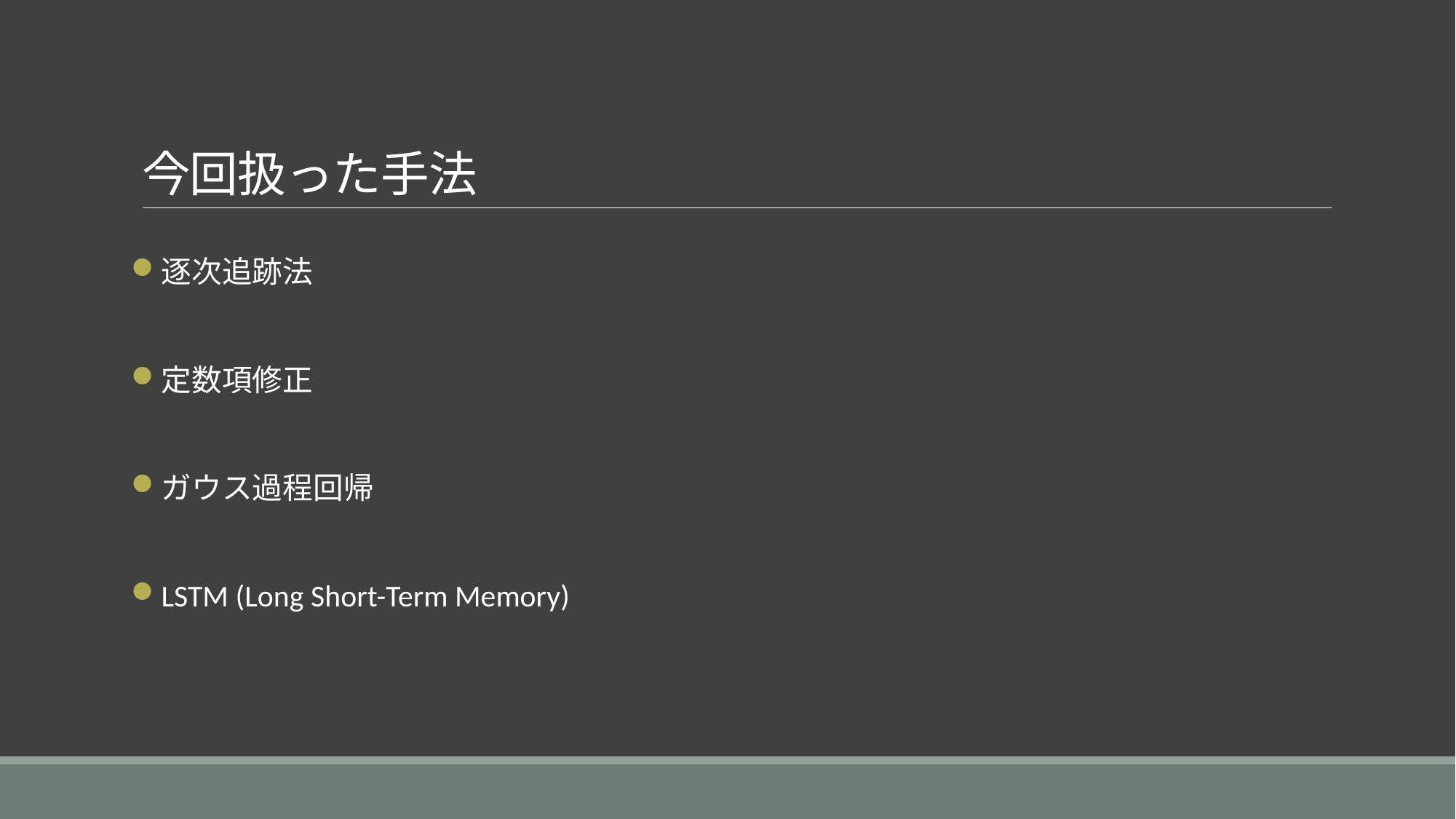

# 今回扱った手法
逐次追跡法

定数項修正

ガウス過程回帰

LSTM (Long Short-Term Memory)